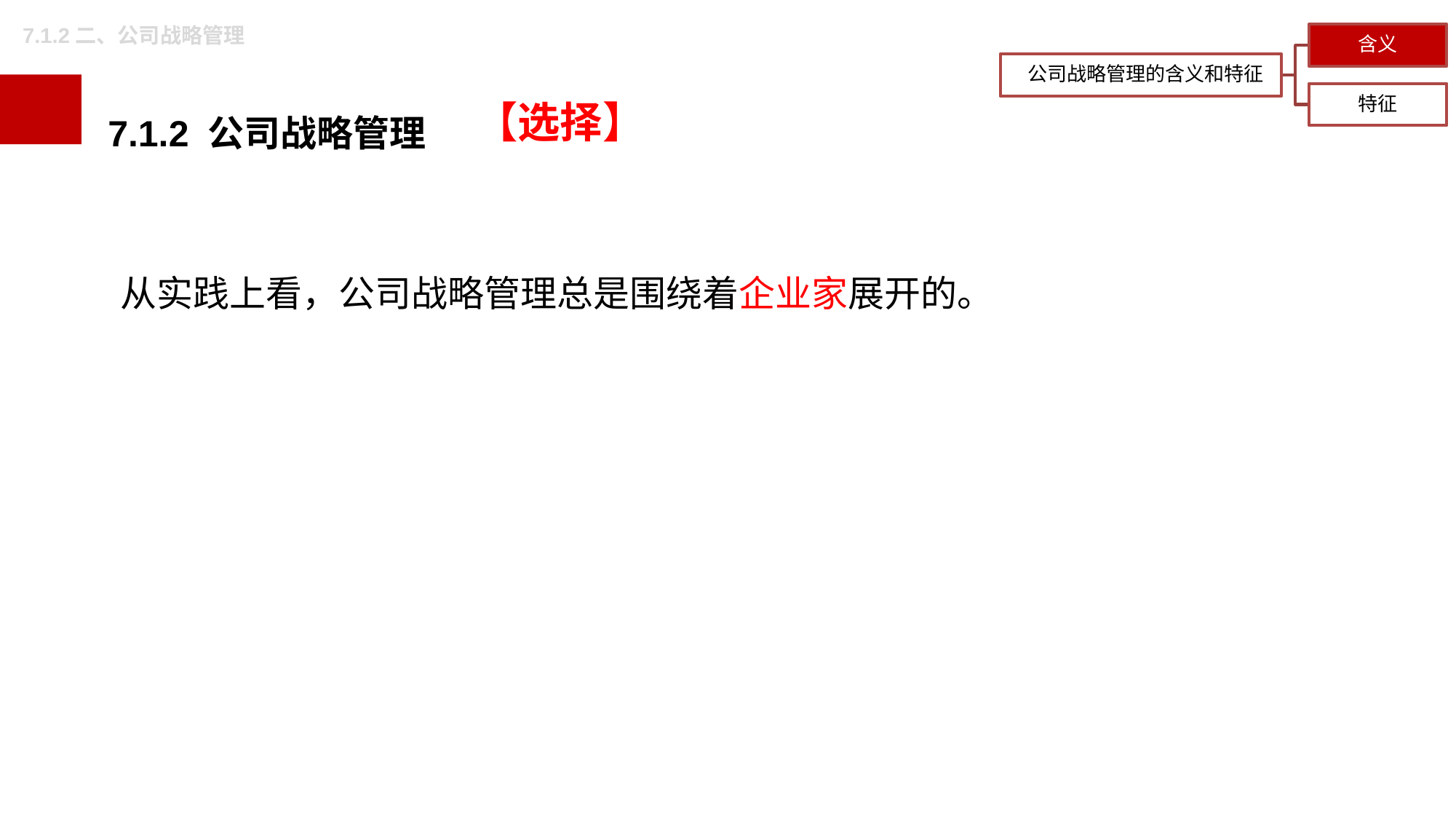

公司战略管理的含义和特征
含义
特征
7.1.2二、公司战略管理
7.1.2 公司战略管理
【选择】
从实践上看，公司战略管理总是围绕着企业家展开的。